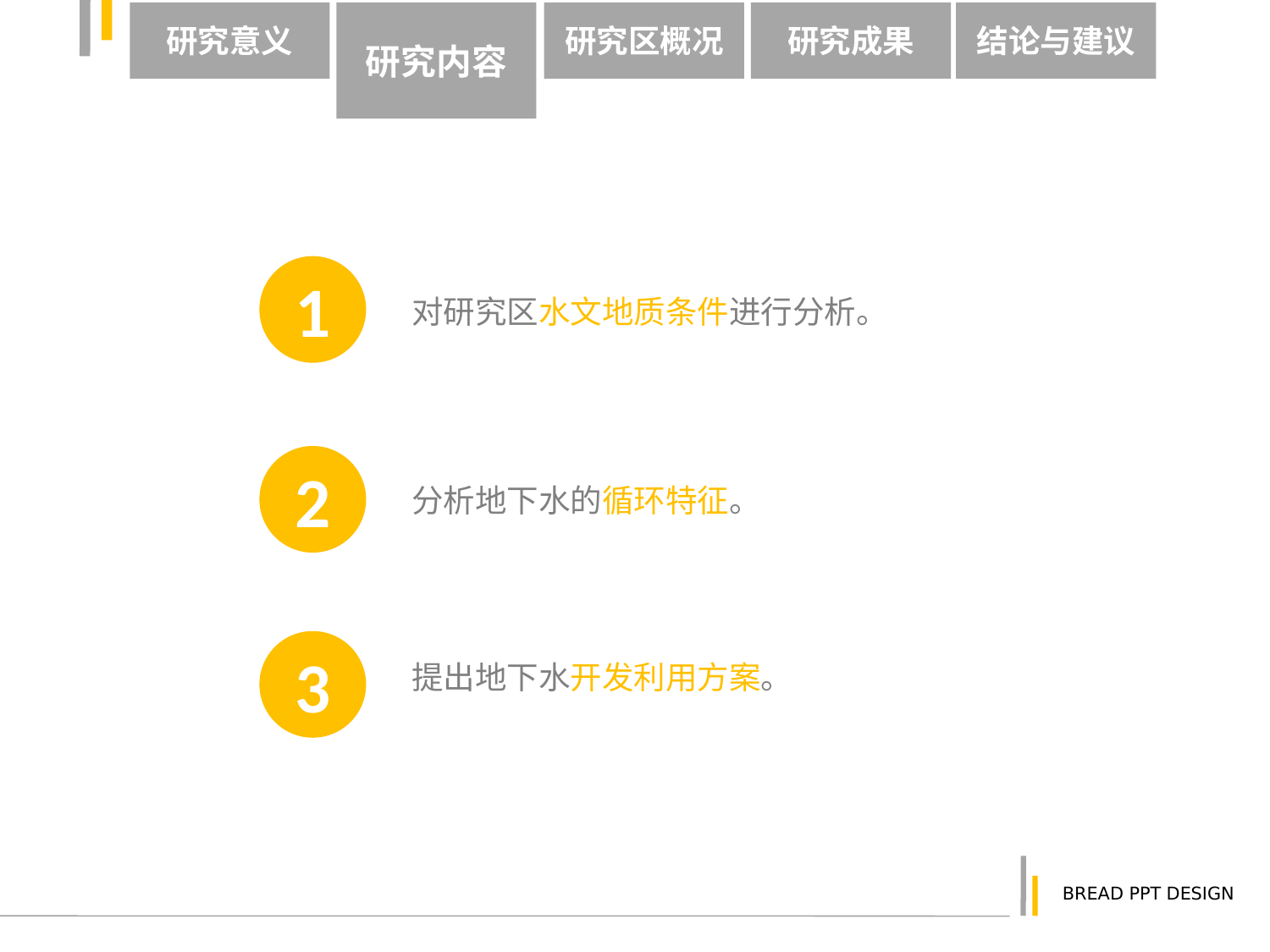

研究意义
研究内容
研究区概况
研究成果
结论与建议
1
对研究区水文地质条件进行分析。
2
分析地下水的循环特征。
3
提出地下水开发利用方案。